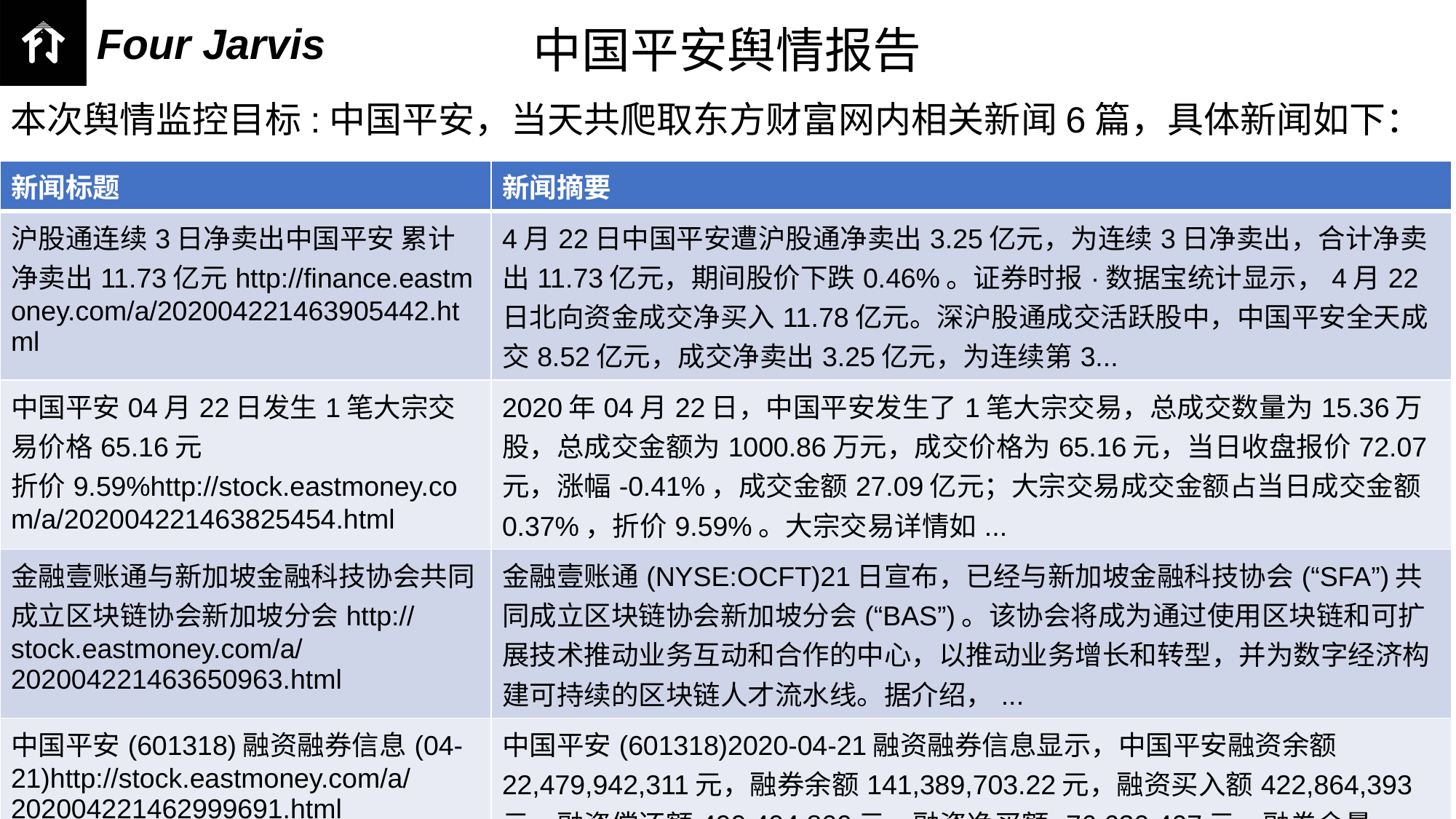

中国平安舆情报告
本次舆情监控目标:中国平安，当天共爬取东方财富网内相关新闻6篇，具体新闻如下：
| 新闻标题 | 新闻摘要 |
| --- | --- |
| 沪股通连续3日净卖出中国平安 累计净卖出11.73亿元http://finance.eastmoney.com/a/202004221463905442.html | 4月22日中国平安遭沪股通净卖出3.25亿元，为连续3日净卖出，合计净卖出11.73亿元，期间股价下跌0.46%。证券时报·数据宝统计显示，4月22日北向资金成交净买入11.78亿元。深沪股通成交活跃股中，中国平安全天成交8.52亿元，成交净卖出3.25亿元，为连续第3... |
| 中国平安04月22日发生1笔大宗交易价格65.16元 折价9.59%http://stock.eastmoney.com/a/202004221463825454.html | 2020年04月22日，中国平安发生了1笔大宗交易，总成交数量为15.36万股，总成交金额为1000.86万元，成交价格为65.16元，当日收盘报价72.07元，涨幅-0.41%，成交金额27.09亿元；大宗交易成交金额占当日成交金额0.37%，折价9.59%。大宗交易详情如... |
| 金融壹账通与新加坡金融科技协会共同成立区块链协会新加坡分会http://stock.eastmoney.com/a/202004221463650963.html | 金融壹账通(NYSE:OCFT)21日宣布，已经与新加坡金融科技协会(“SFA”)共同成立区块链协会新加坡分会(“BAS”)。该协会将成为通过使用区块链和可扩展技术推动业务互动和合作的中心，以推动业务增长和转型，并为数字经济构建可持续的区块链人才流水线。据介绍，... |
| 中国平安(601318)融资融券信息(04-21)http://stock.eastmoney.com/a/202004221462999691.html | 中国平安(601318)2020-04-21融资融券信息显示，中国平安融资余额22,479,942,311元，融券余额141,389,703.22元，融资买入额422,864,393元，融资偿还额499,494,800元，融资净买额-76,630,407元，融券余量1,953,7... |
| 中国平安：融资净偿还7170.31万元，两市排名第七（04-21）http://stock.eastmoney.com/a/202004221462976766.html | 中国平安融资融券信息显示，2020年4月21日融资净偿还7170.31万元；融资余额224.8亿元，较前一日下降0.34%。融资方面，当日融资买入4.23亿元，融资偿还4.95亿元，融资净偿还7170.31万元，净偿还额两市排名第七。融券方面，融券卖出17.05万股，融券偿还88... |
| 中国平安大宗交易成交15.36万股 成交额1000.86万元http://finance.eastmoney.com/a/202004221463975155.html | 中国平安4月22日大宗交易平台出现一笔成交，成交量15.36万股，成交金额1000.86万元，大宗交易成交价为65.16元，相对今日收盘价折价9.59%。该笔交易的买方营业部为中国国际金融股份有限公司北京建国门外大街证券营业部，卖方营业部为中国中金财富证券有限公司济宁环城西... |